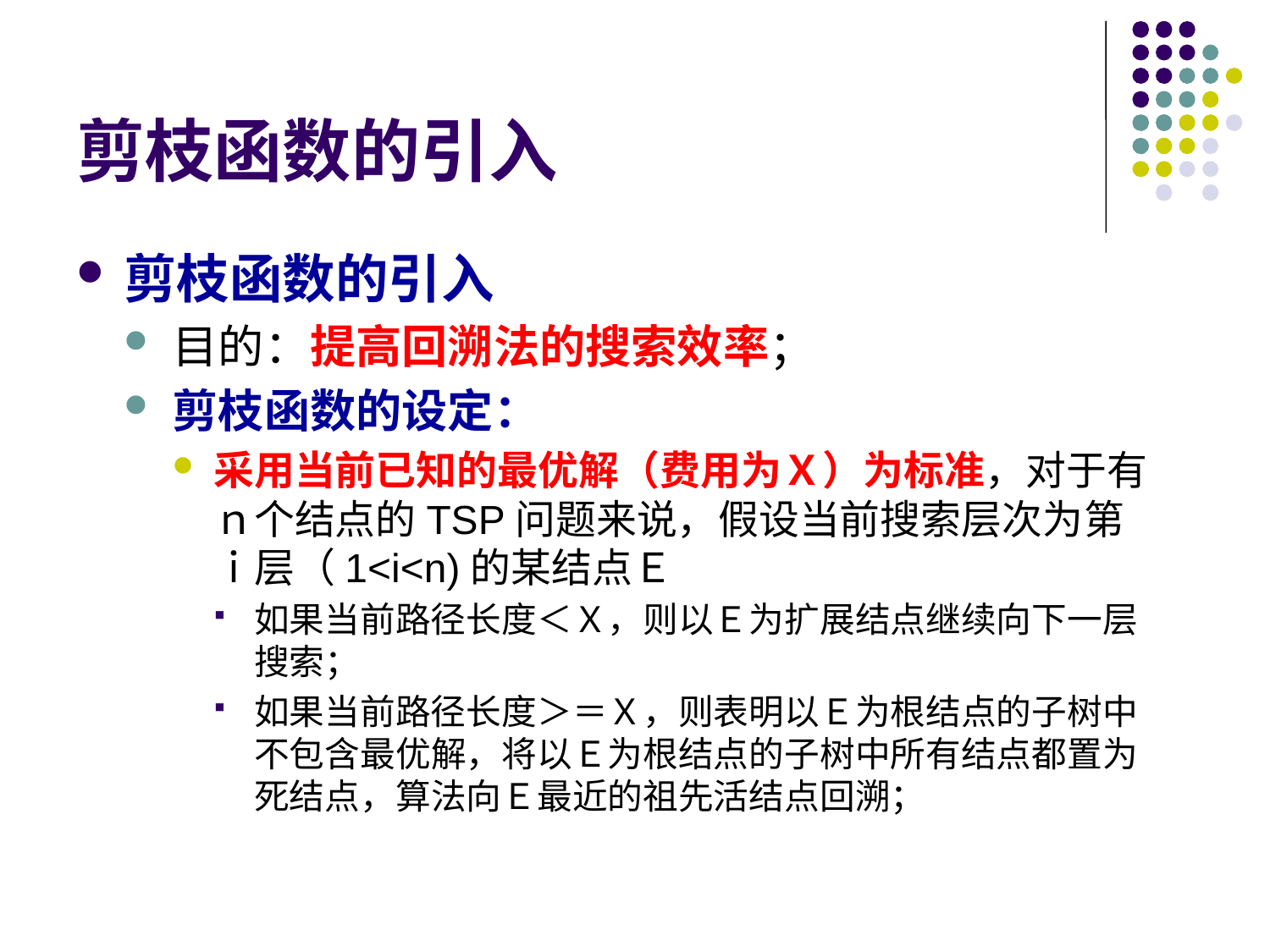

# 剪枝函数的引入
剪枝函数的引入
目的：提高回溯法的搜索效率；
剪枝函数的设定：
采用当前已知的最优解（费用为Ｘ）为标准，对于有ｎ个结点的TSP问题来说，假设当前搜索层次为第ｉ层（1<i<n)的某结点Ｅ
如果当前路径长度＜Ｘ，则以Ｅ为扩展结点继续向下一层搜索；
如果当前路径长度＞＝Ｘ，则表明以Ｅ为根结点的子树中不包含最优解，将以Ｅ为根结点的子树中所有结点都置为死结点，算法向Ｅ最近的祖先活结点回溯；